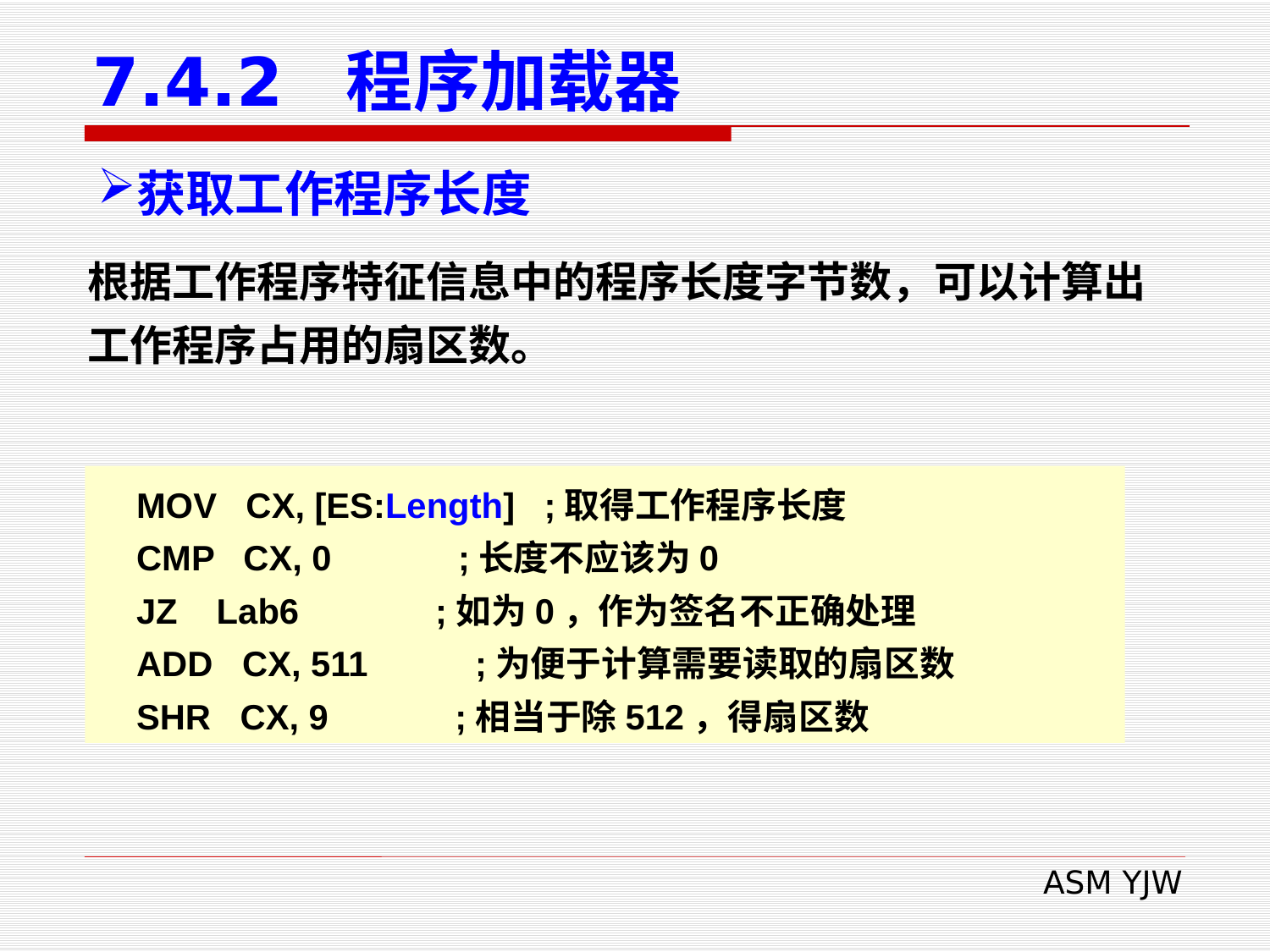

# 7.4.2  程序加载器
获取工作程序长度
根据工作程序特征信息中的程序长度字节数，可以计算出工作程序占用的扇区数。
    MOV   CX, [ES:Length]   ;取得工作程序长度
    CMP   CX, 0             ;长度不应该为0
    JZ    Lab6              ;如为0，作为签名不正确处理
    ADD   CX, 511           ;为便于计算需要读取的扇区数
    SHR   CX, 9             ;相当于除512，得扇区数